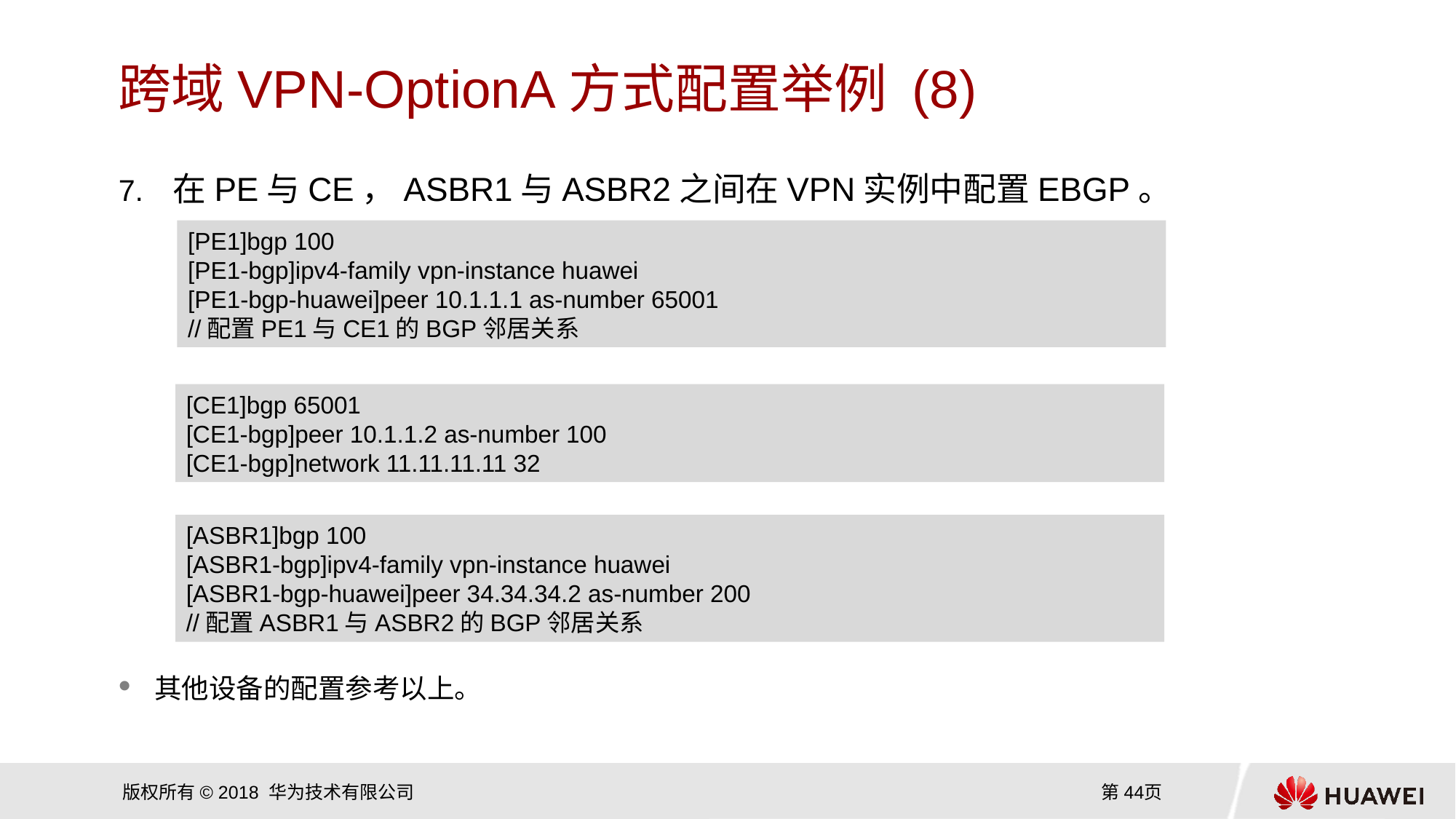

# 跨域VPN-OptionA方式配置举例 (8)
在PE与CE，ASBR1与ASBR2之间在VPN实例中配置EBGP。
[PE1]bgp 100
[PE1-bgp]ipv4-family vpn-instance huawei
[PE1-bgp-huawei]peer 10.1.1.1 as-number 65001
//配置PE1与CE1的BGP邻居关系
[CE1]bgp 65001
[CE1-bgp]peer 10.1.1.2 as-number 100
[CE1-bgp]network 11.11.11.11 32
[ASBR1]bgp 100
[ASBR1-bgp]ipv4-family vpn-instance huawei
[ASBR1-bgp-huawei]peer 34.34.34.2 as-number 200
//配置ASBR1与ASBR2的BGP邻居关系
其他设备的配置参考以上。